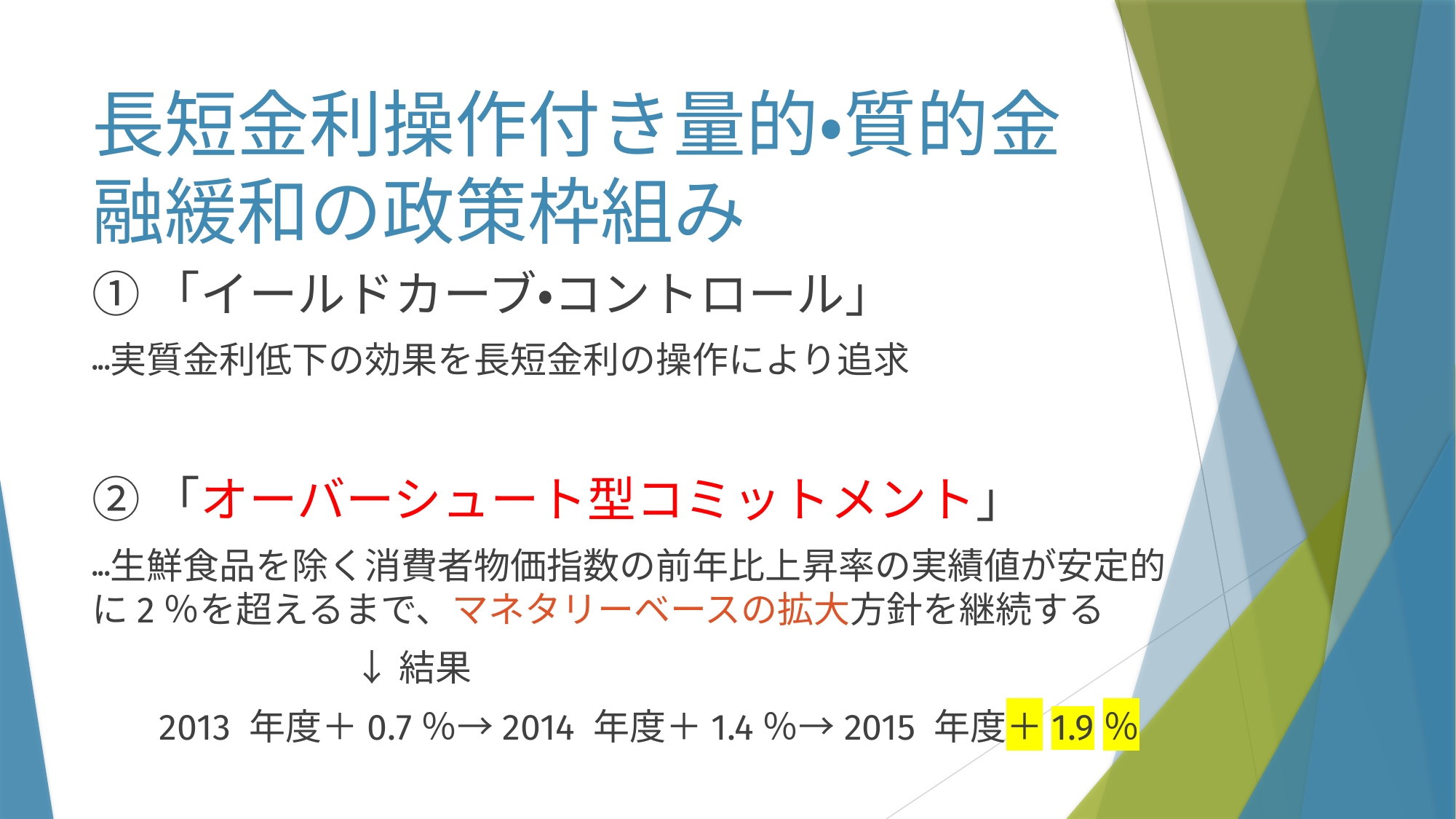

# 長短金利操作付き量的・質的金融緩和の政策枠組み
①「イールドカーブ・コントロール」
・・・実質金利低下の効果を長短金利の操作により追求

②「オーバーシュート型コミットメント」
・・・生鮮食品を除く消費者物価指数の前年比上昇率の実績値が安定的に2％を超えるまで、マネタリーベースの拡大方針を継続する
                                ↓結果
       2013 年度＋0.7％→2014 年度＋1.4％→2015 年度＋1.9％